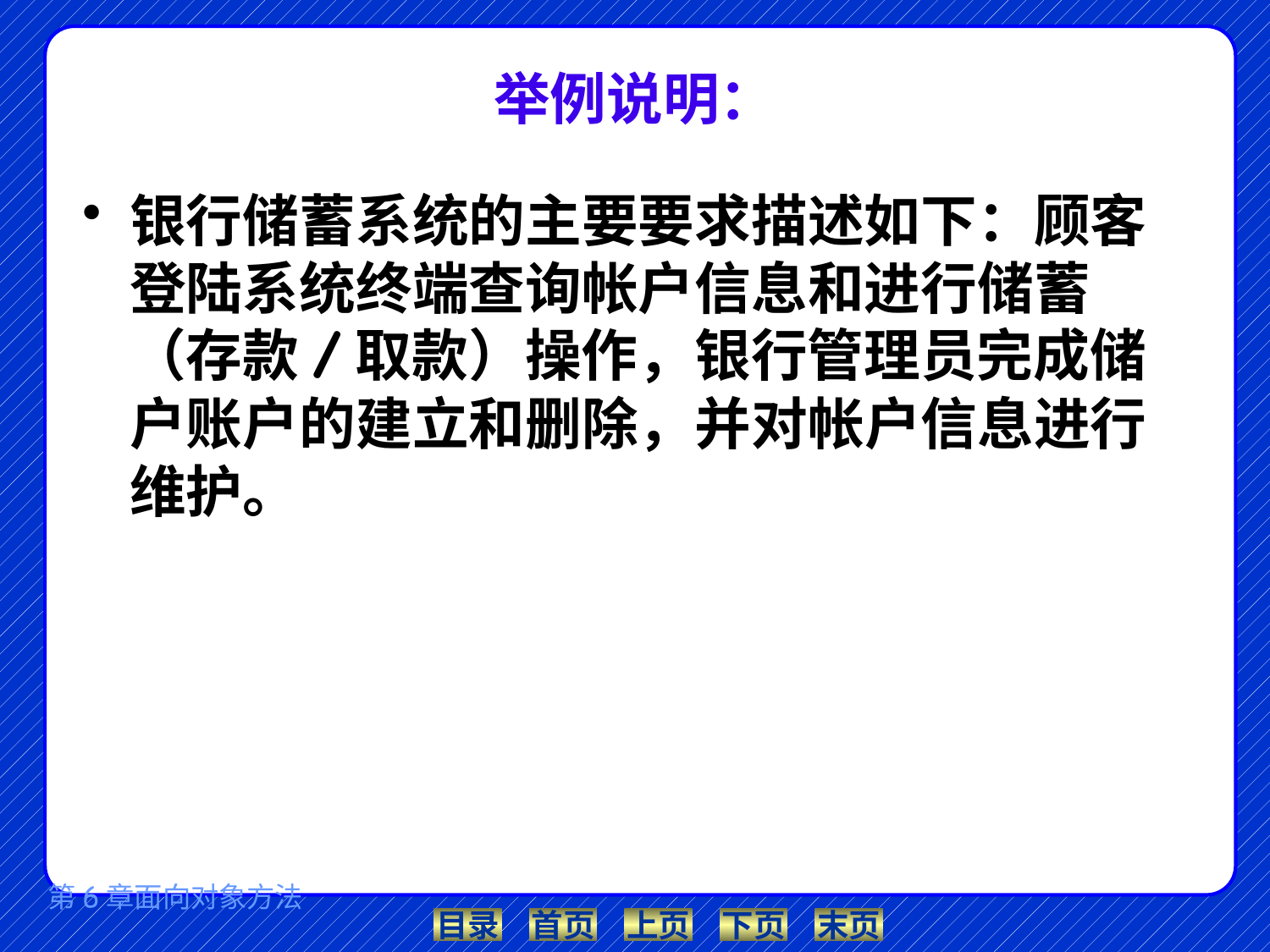

# 举例说明：
银行储蓄系统的主要要求描述如下：顾客登陆系统终端查询帐户信息和进行储蓄（存款/取款）操作，银行管理员完成储户账户的建立和删除，并对帐户信息进行维护。

第6章面向对象方法